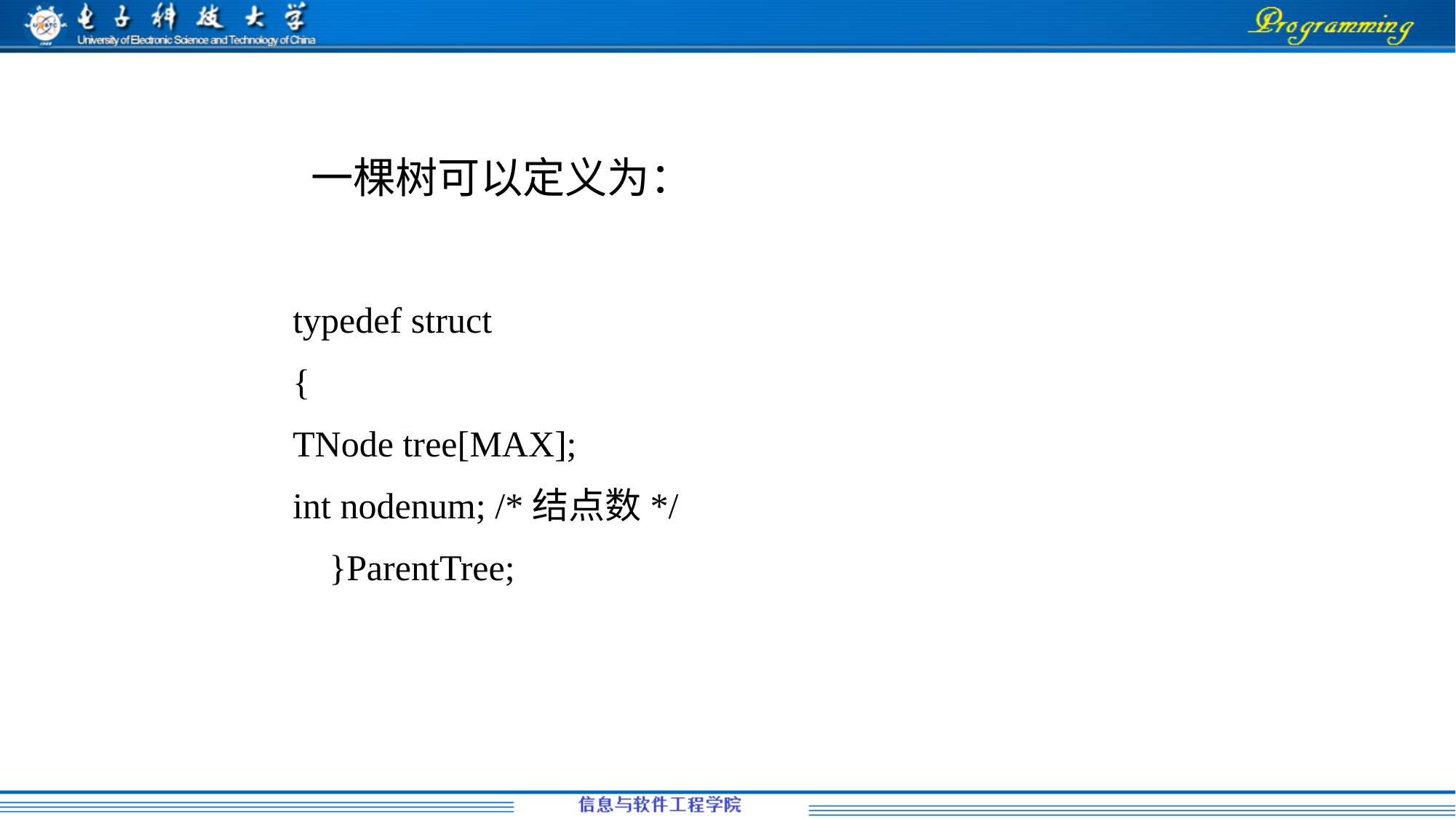

一棵树可以定义为：
typedef struct
{
TNode tree[MAX];
int nodenum; /*结点数*/
    }ParentTree;